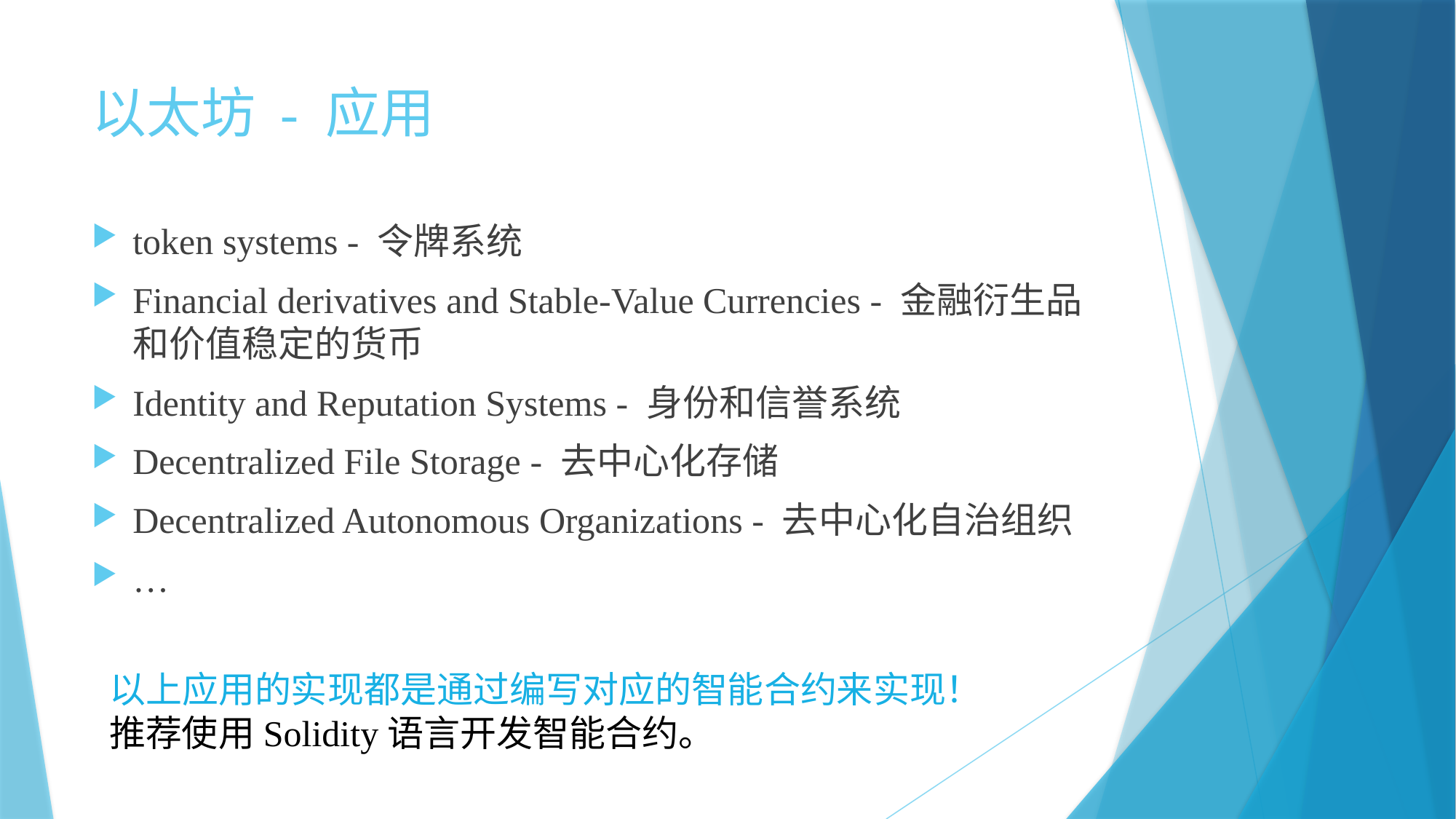

# 以太坊 - 应用
token systems - 令牌系统
Financial derivatives and Stable-Value Currencies - 金融衍生品和价值稳定的货币
Identity and Reputation Systems - 身份和信誉系统
Decentralized File Storage - 去中心化存储
Decentralized Autonomous Organizations - 去中心化自治组织
…

以上应用的实现都是通过编写对应的智能合约来实现！
推荐使用Solidity语言开发智能合约。